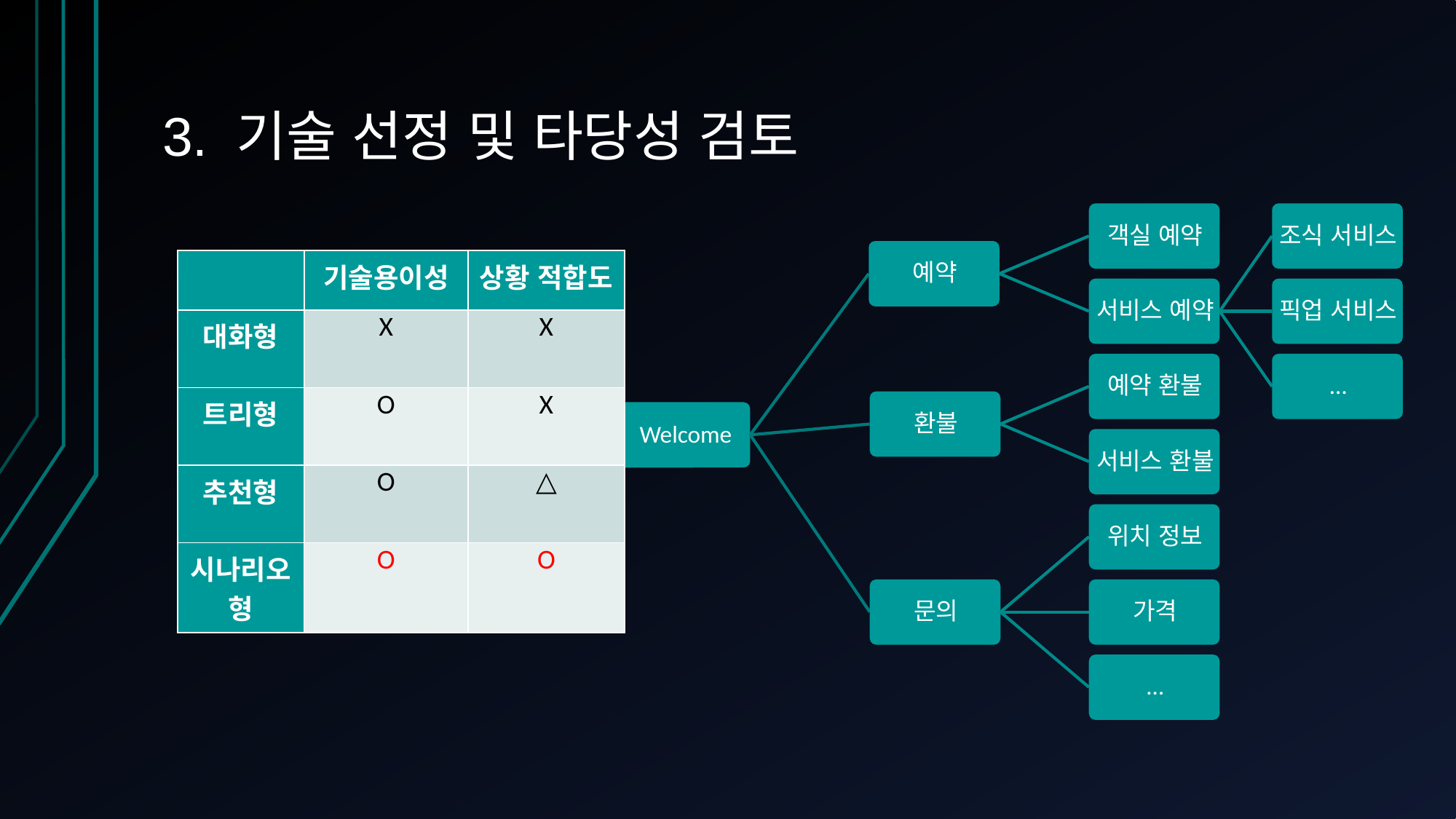

3. 기술 선정 및 타당성 검토
Welcome

예약

객실 예약

서비스 예약

조식 서비스

픽업 서비스

…

환불

예약 환불

서비스 환불

문의

위치 정보

가격

…
|  | 기술용이성 | 상황 적합도 |
| --- | --- | --- |
| 대화형 | X | X |
| 트리형 | O | X |
| 추천형 | O | △ |
| 시나리오형 | O | O |